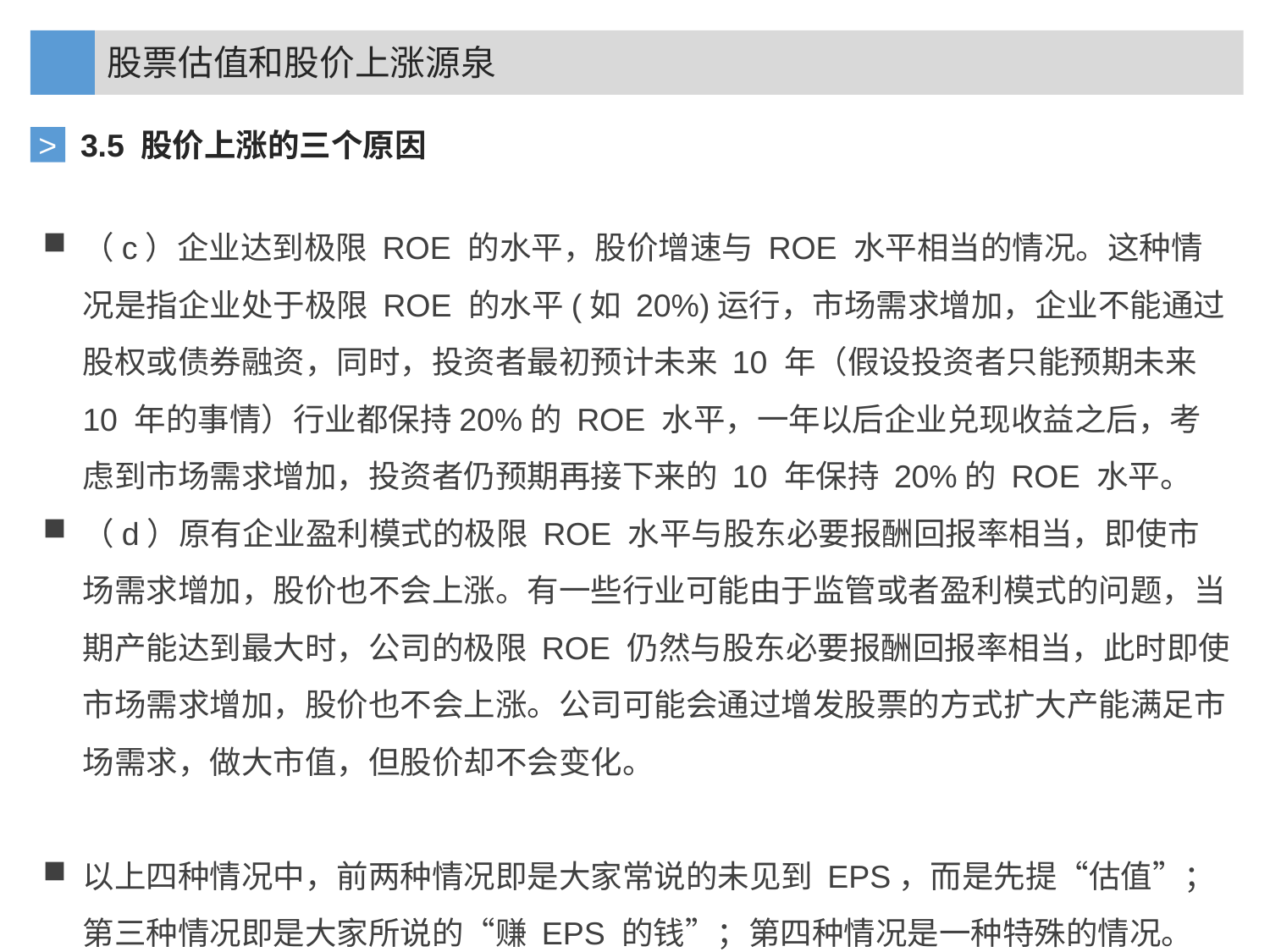

股票估值和股价上涨源泉
3.5 股价上涨的三个原因
>
（c）企业达到极限 ROE 的水平，股价增速与 ROE 水平相当的情况。这种情况是指企业处于极限 ROE 的水平(如 20%)运行，市场需求增加，企业不能通过股权或债券融资，同时，投资者最初预计未来 10 年（假设投资者只能预期未来 10 年的事情）行业都保持20%的 ROE 水平，一年以后企业兑现收益之后，考虑到市场需求增加，投资者仍预期再接下来的 10 年保持 20%的 ROE 水平。
（d）原有企业盈利模式的极限 ROE 水平与股东必要报酬回报率相当，即使市场需求增加，股价也不会上涨。有一些行业可能由于监管或者盈利模式的问题，当期产能达到最大时，公司的极限 ROE 仍然与股东必要报酬回报率相当，此时即使市场需求增加，股价也不会上涨。公司可能会通过增发股票的方式扩大产能满足市场需求，做大市值，但股价却不会变化。

以上四种情况中，前两种情况即是大家常说的未见到 EPS，而是先提“估值”；第三种情况即是大家所说的“赚 EPS 的钱”；第四种情况是一种特殊的情况。